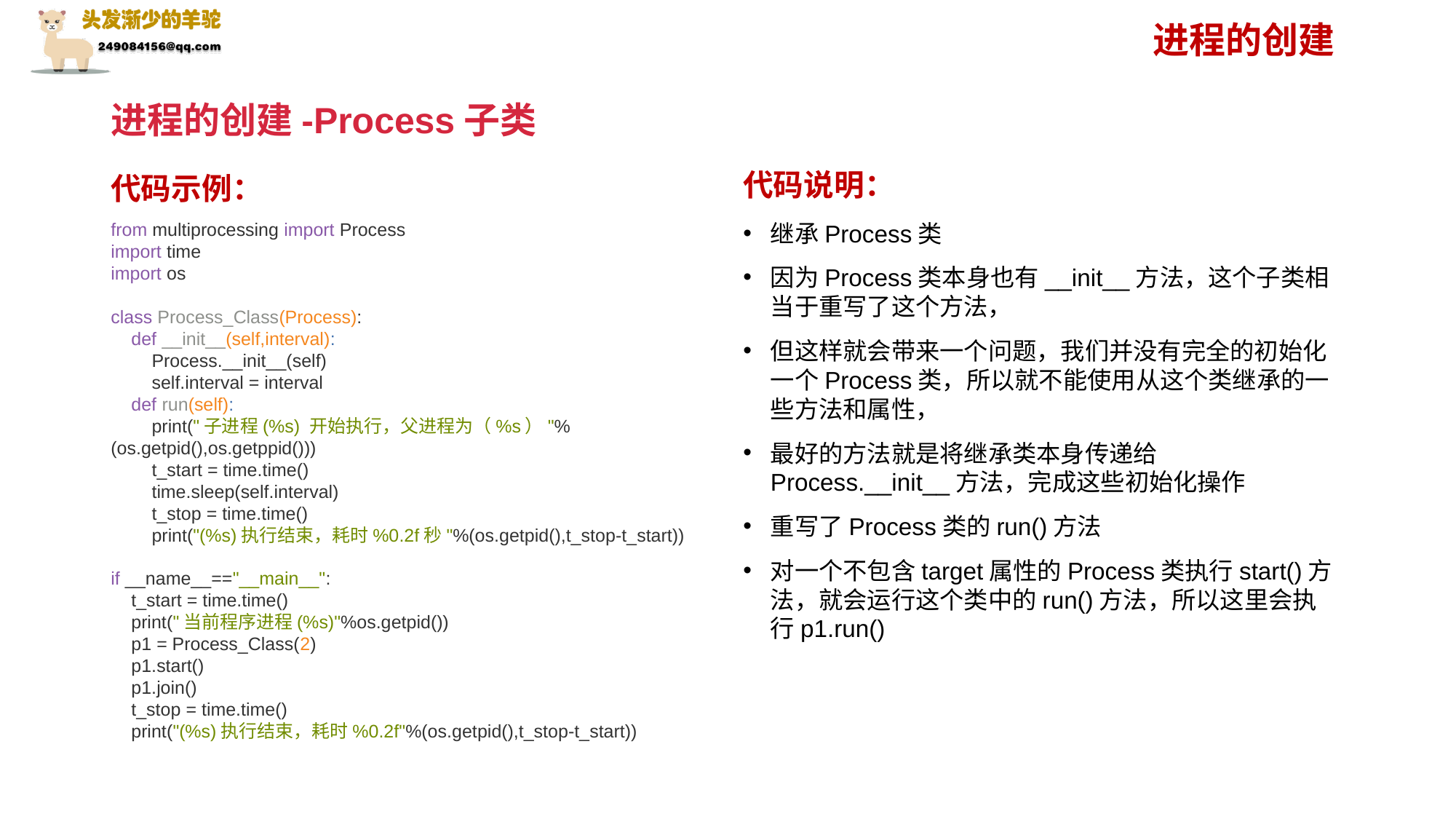

进程的创建
进程的创建-Process子类
from multiprocessing import Process
import time
import os

class Process_Class(Process):
    def __init__(self,interval):
        Process.__init__(self)
        self.interval = interval
    def run(self):
        print("子进程(%s) 开始执行，父进程为（%s）"%(os.getpid(),os.getppid()))
        t_start = time.time()
        time.sleep(self.interval)
        t_stop = time.time()
        print("(%s)执行结束，耗时%0.2f秒"%(os.getpid(),t_stop-t_start))

if __name__=="__main__":
    t_start = time.time()
    print("当前程序进程(%s)"%os.getpid())
    p1 = Process_Class(2)
    p1.start()
    p1.join()
    t_stop = time.time()
    print("(%s)执行结束，耗时%0.2f"%(os.getpid(),t_stop-t_start))
继承Process类
因为Process类本身也有__init__方法，这个子类相当于重写了这个方法，
但这样就会带来一个问题，我们并没有完全的初始化一个Process类，所以就不能使用从这个类继承的一些方法和属性，
最好的方法就是将继承类本身传递给Process.__init__方法，完成这些初始化操作
重写了Process类的run()方法
对一个不包含target属性的Process类执行start()方法，就会运行这个类中的run()方法，所以这里会执行p1.run()